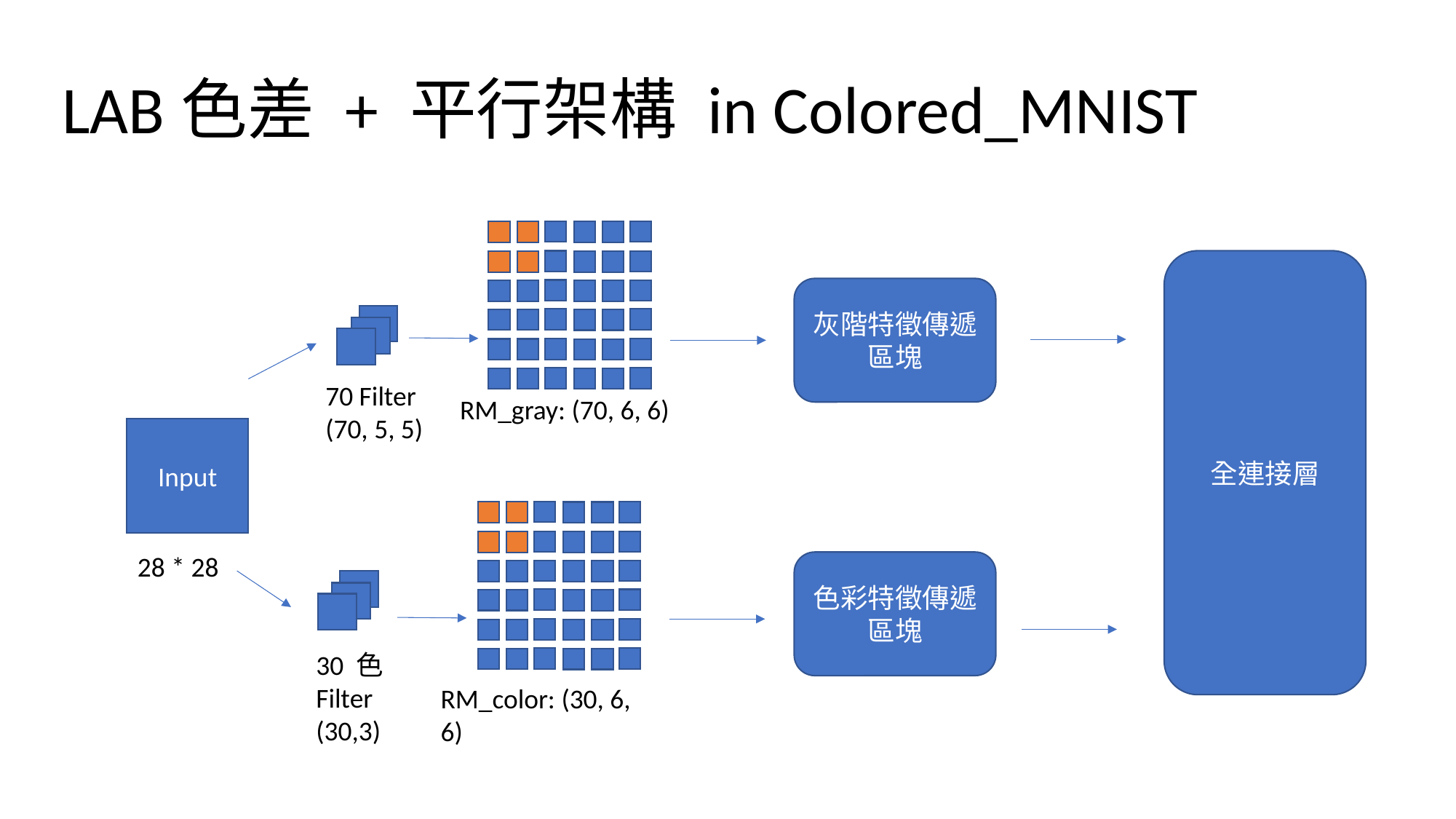

# LAB色差 + 平行架構 in Colored_MNIST

全連接層

灰階特徵傳遞區塊

70 Filter
(70, 5, 5)
RM_gray: (70, 6, 6)
Input

28 * 28
色彩特徵傳遞區塊

30 色 Filter
(30,3)

RM_color: (30, 6, 6)